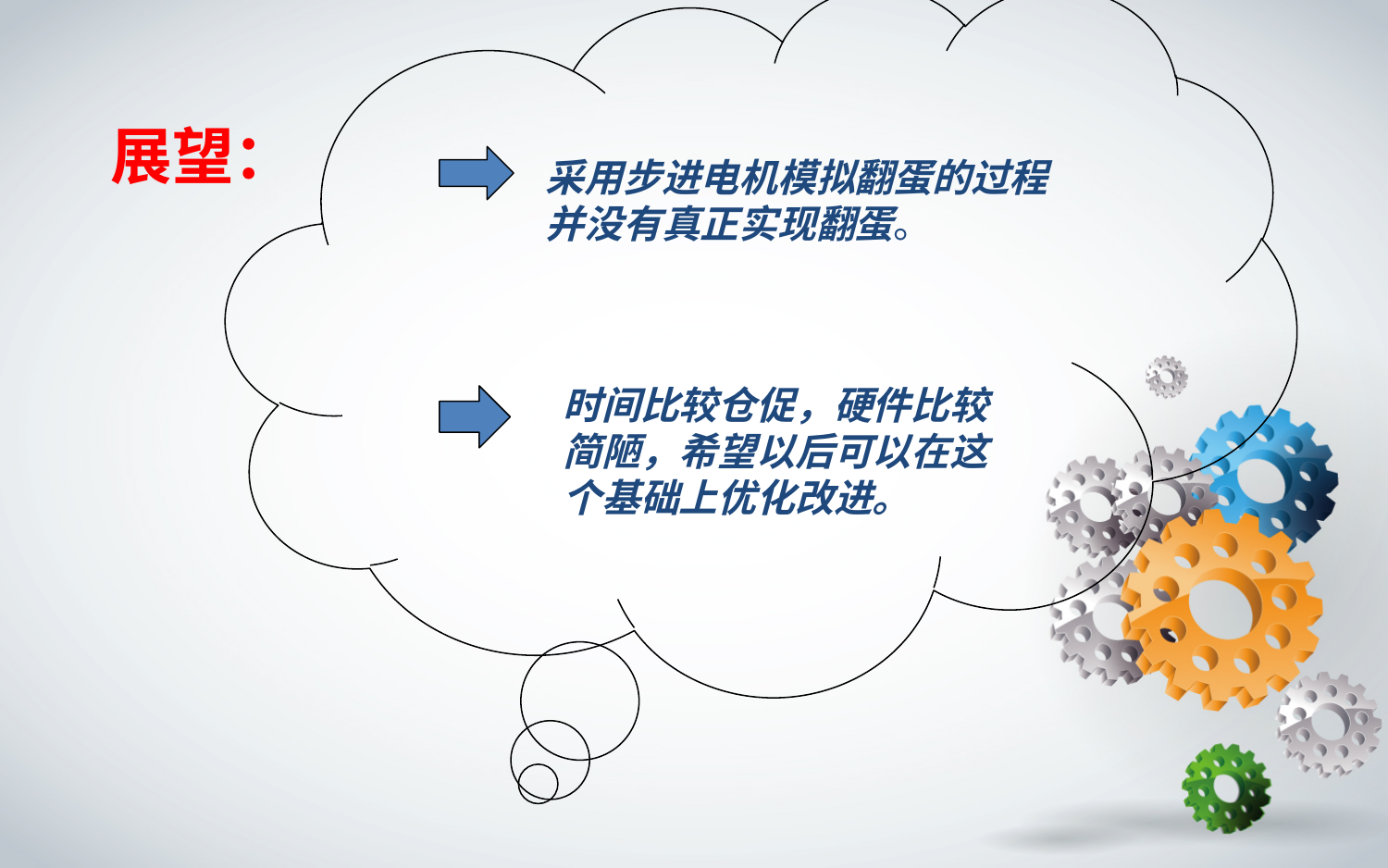

展望：

采用步进电机模拟翻蛋的过程并没有真正实现翻蛋。

时间比较仓促，硬件比较简陋，希望以后可以在这个基础上优化改进。